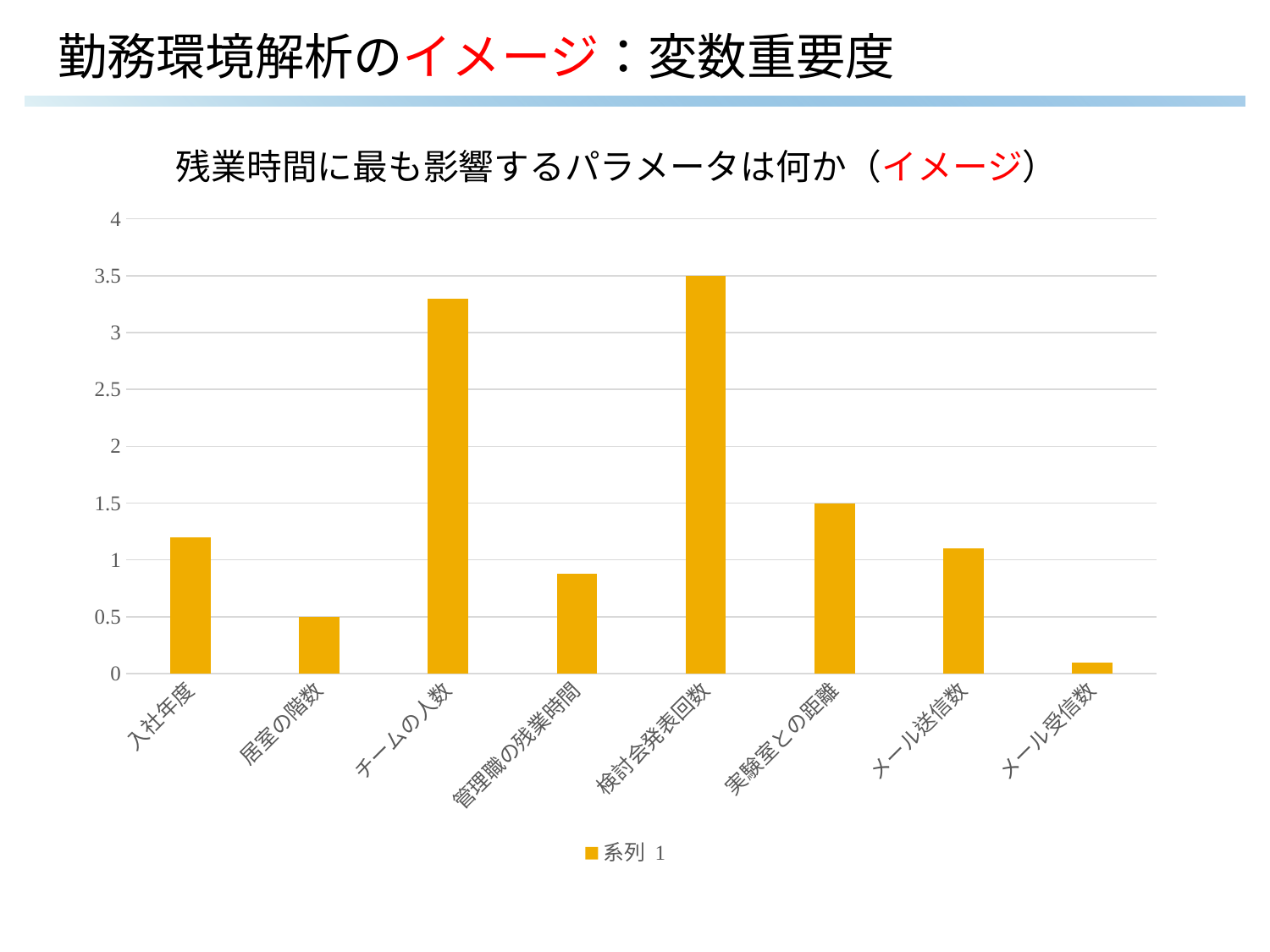

# 勤務環境解析のイメージ：変数重要度
残業時間に最も影響するパラメータは何か（イメージ）

### Chart

| Category | 系列 1 |
|---|---|
| 入社年度 | 1.2 |
| 居室の階数 | 0.5 |
| チームの人数 | 3.3 |
| 管理職の残業時間 | 0.88 |
| 検討会発表回数 | 3.5 |
| 実験室との距離 | 1.5 |
| メール送信数 | 1.1 |
| メール受信数 | 0.1 |